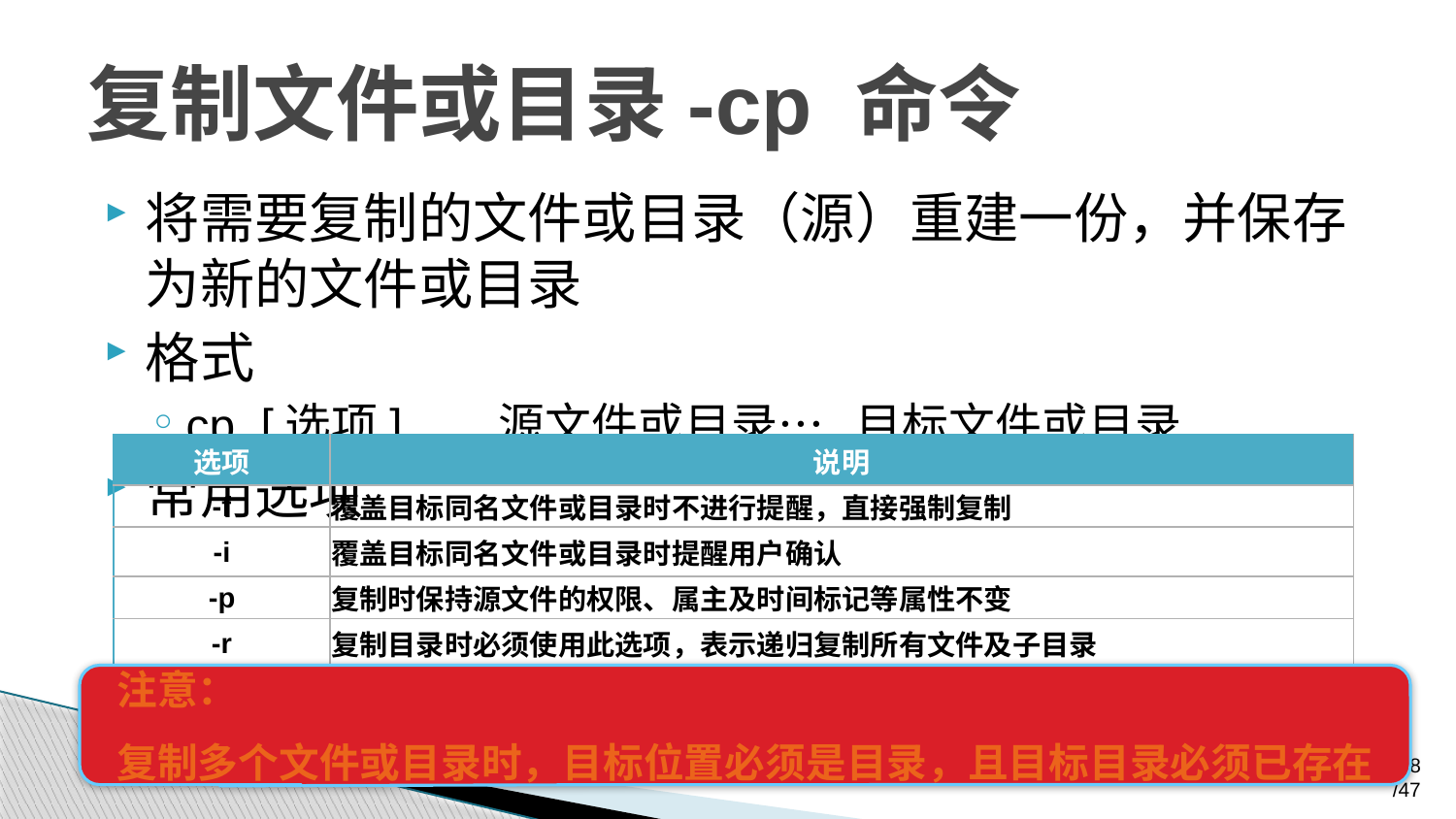

# 复制文件或目录-cp 命令
将需要复制的文件或目录（源）重建一份，并保存为新的文件或目录
格式
cp  [选项]…   源文件或目录…   目标文件或目录
常用选项
| 选项 | 说明 |
| --- | --- |
| -f | 覆盖目标同名文件或目录时不进行提醒，直接强制复制 |
| -i | 覆盖目标同名文件或目录时提醒用户确认 |
| -p | 复制时保持源文件的权限、属主及时间标记等属性不变 |
| -r | 复制目录时必须使用此选项，表示递归复制所有文件及子目录 |
注意：
复制多个文件或目录时，目标位置必须是目录，且目标目录必须已存在
28/47